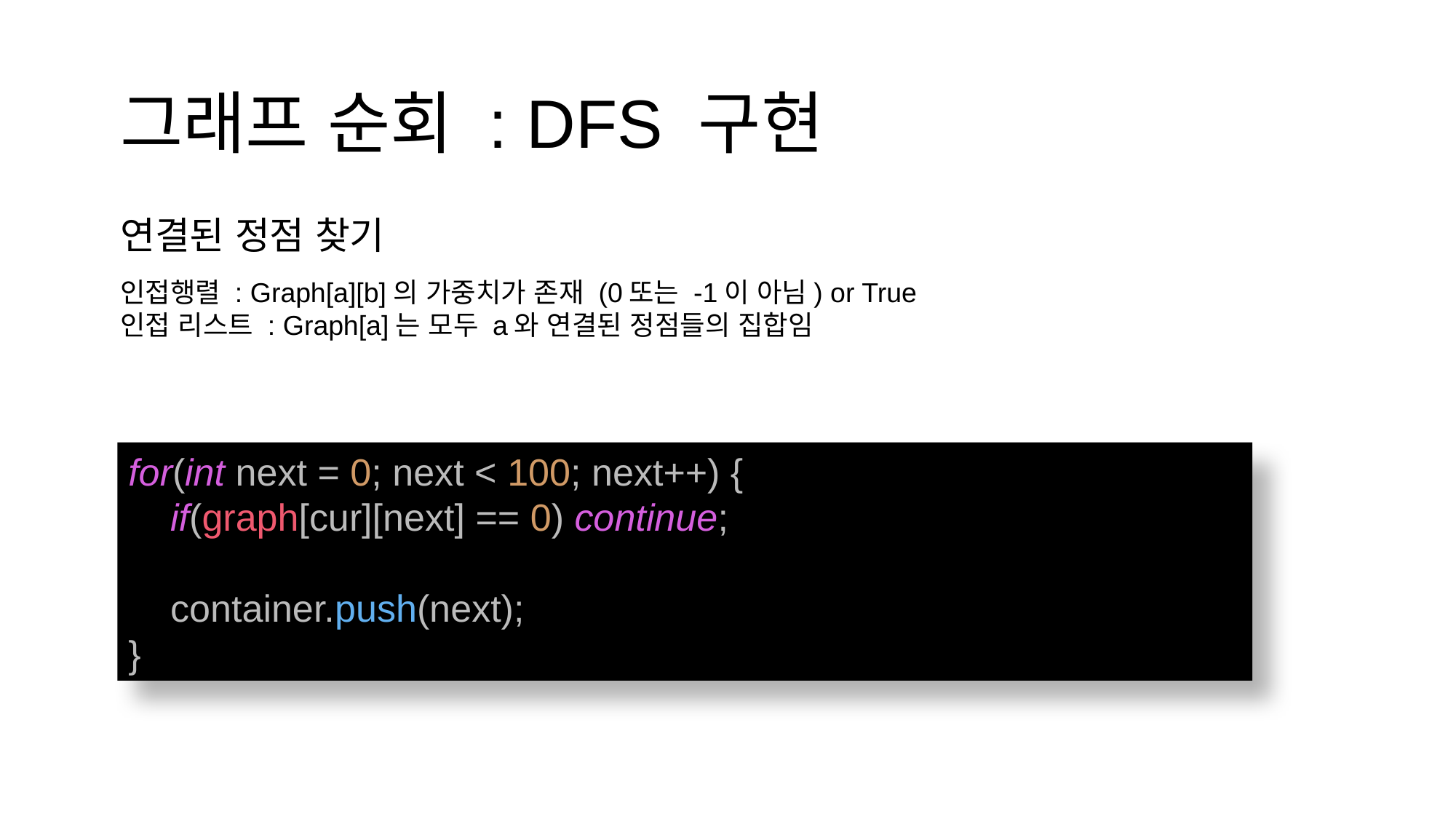

그래프 순회 : DFS 구현
연결된 정점 찾기

인접행렬 : Graph[a][b]의 가중치가 존재 (0또는 -1이 아님) or True
인접 리스트 : Graph[a]는 모두 a와 연결된 정점들의 집합임
for(int next = 0; next < 100; next++) {
    if(graph[cur][next] == 0) continue;
    container.push(next);
}